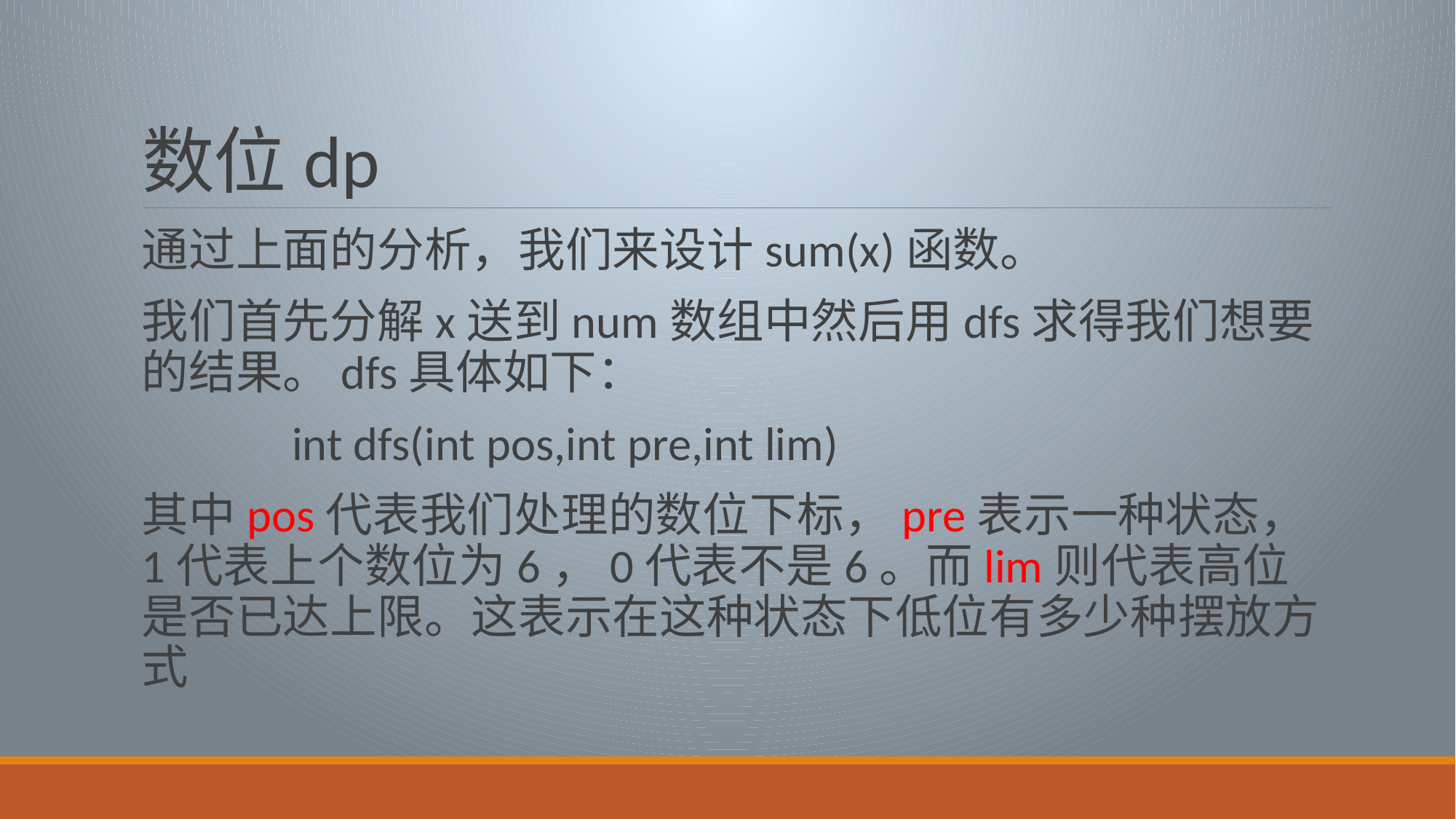

# 数位dp
通过上面的分析，我们来设计sum(x)函数。
我们首先分解x送到num数组中然后用dfs求得我们想要的结果。dfs具体如下：
              int dfs(int pos,int pre,int lim)
其中pos代表我们处理的数位下标，pre表示一种状态，1代表上个数位为6，0代表不是6。而lim则代表高位是否已达上限。这表示在这种状态下低位有多少种摆放方式